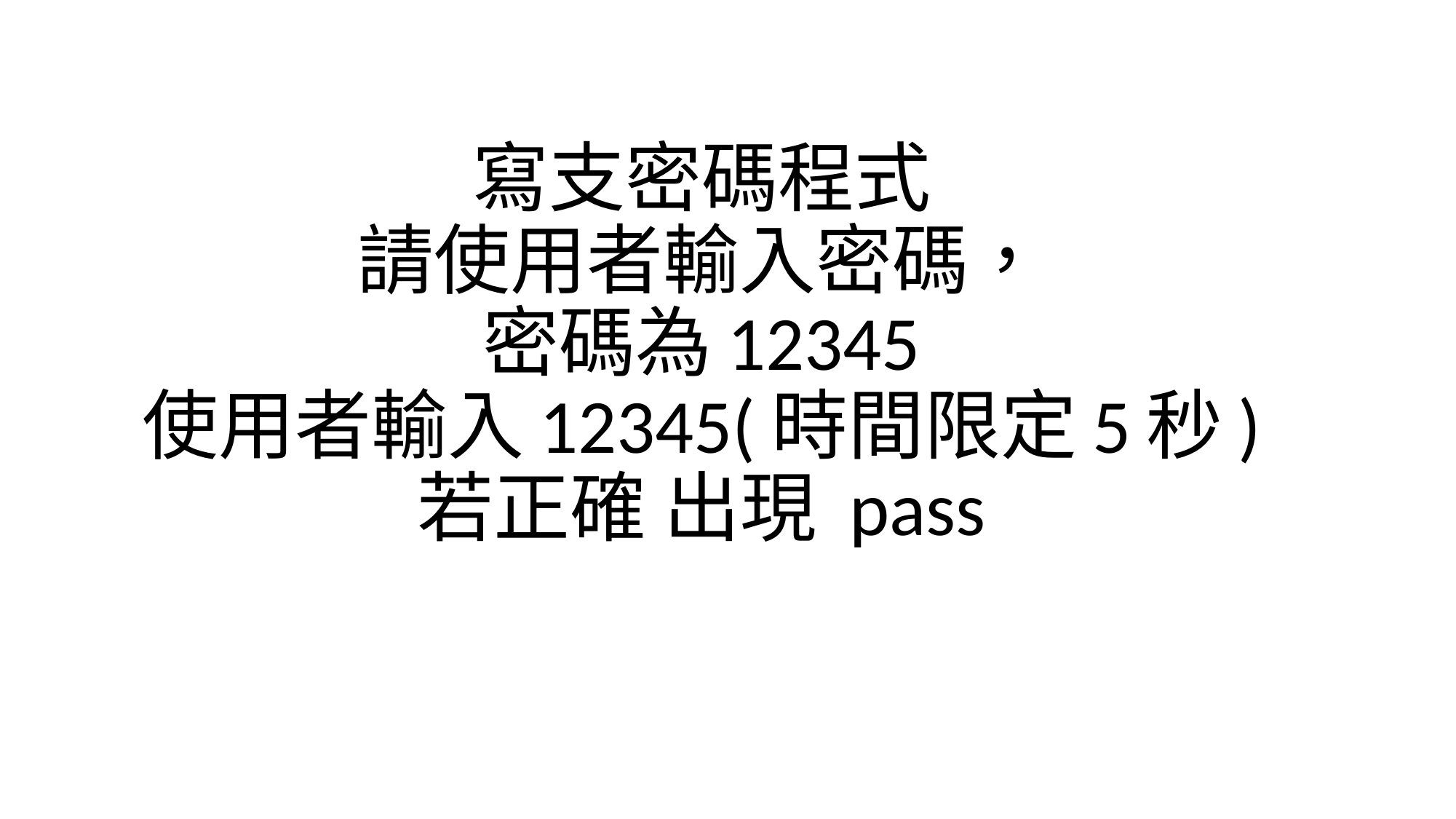

# 寫支密碼程式 請使用者輸入密碼， 密碼為12345 使用者輸入12345(時間限定5秒) 若正確 出現 pass